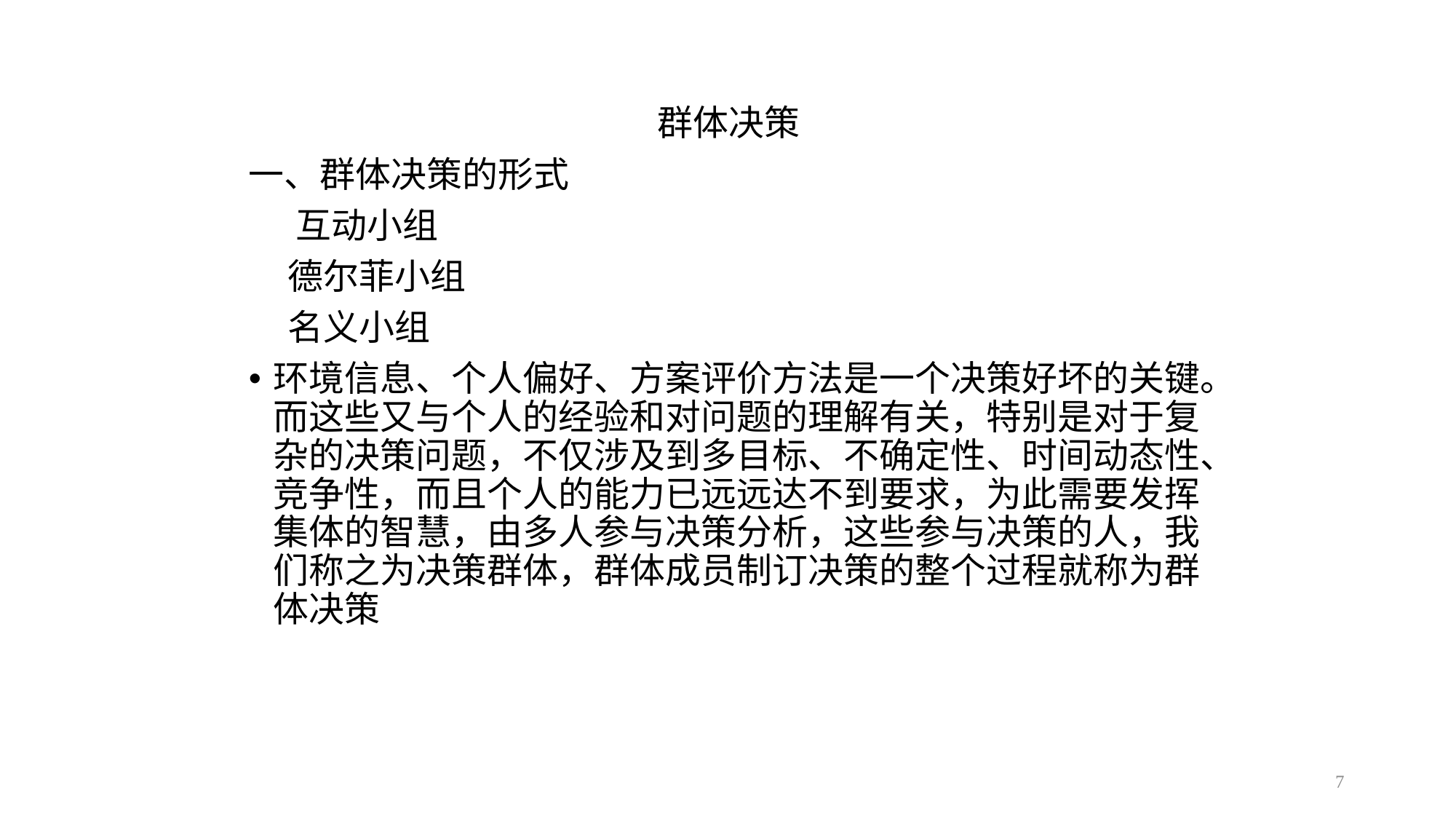

群体决策
一、群体决策的形式
     互动小组
    德尔菲小组
    名义小组
环境信息、个人偏好、方案评价方法是一个决策好坏的关键。而这些又与个人的经验和对问题的理解有关，特别是对于复杂的决策问题，不仅涉及到多目标、不确定性、时间动态性、竞争性，而且个人的能力已远远达不到要求，为此需要发挥集体的智慧，由多人参与决策分析，这些参与决策的人，我们称之为决策群体，群体成员制订决策的整个过程就称为群体决策

7